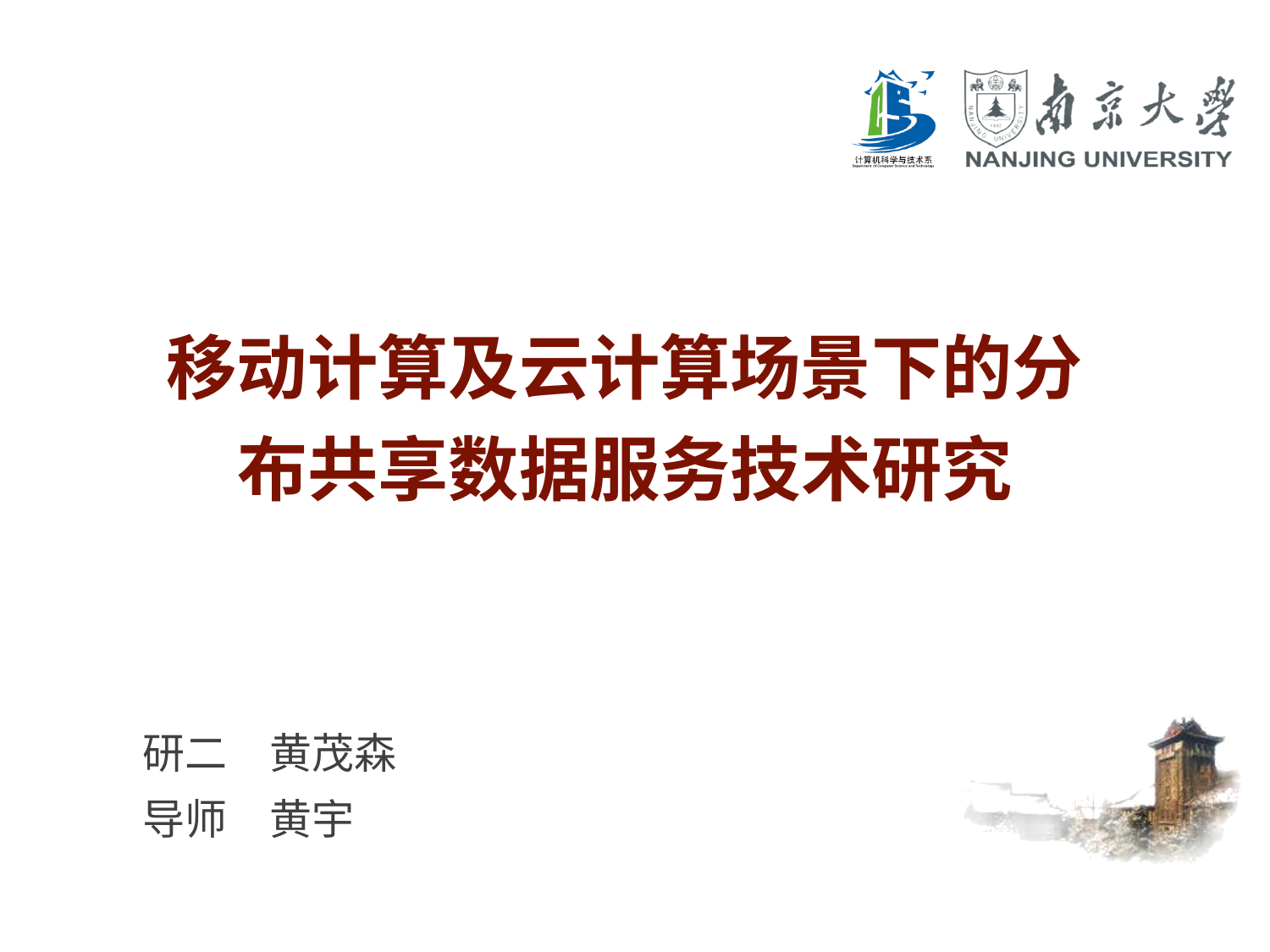

移动计算及云计算场景下的分布共享数据服务技术研究
研二	黄茂森
导师	黄宇